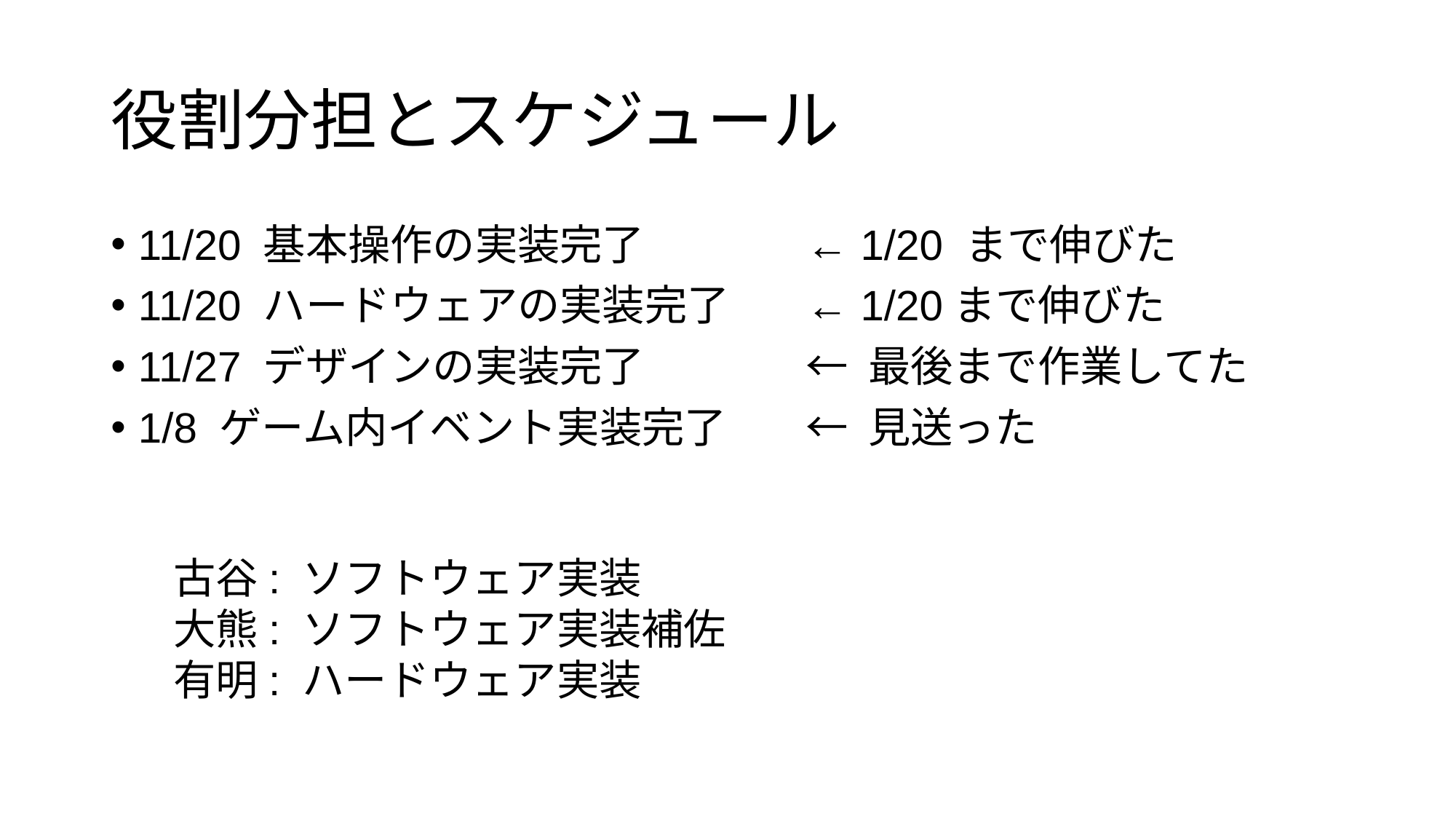

# 役割分担とスケジュール
11/20 基本操作の実装完了
11/20 ハードウェアの実装完了
11/27 デザインの実装完了
1/8 ゲーム内イベント実装完了
← 1/20 まで伸びた
← 1/20まで伸びた
← 最後まで作業してた
← 見送った
古谷: ソフトウェア実装
大熊: ソフトウェア実装補佐
有明: ハードウェア実装